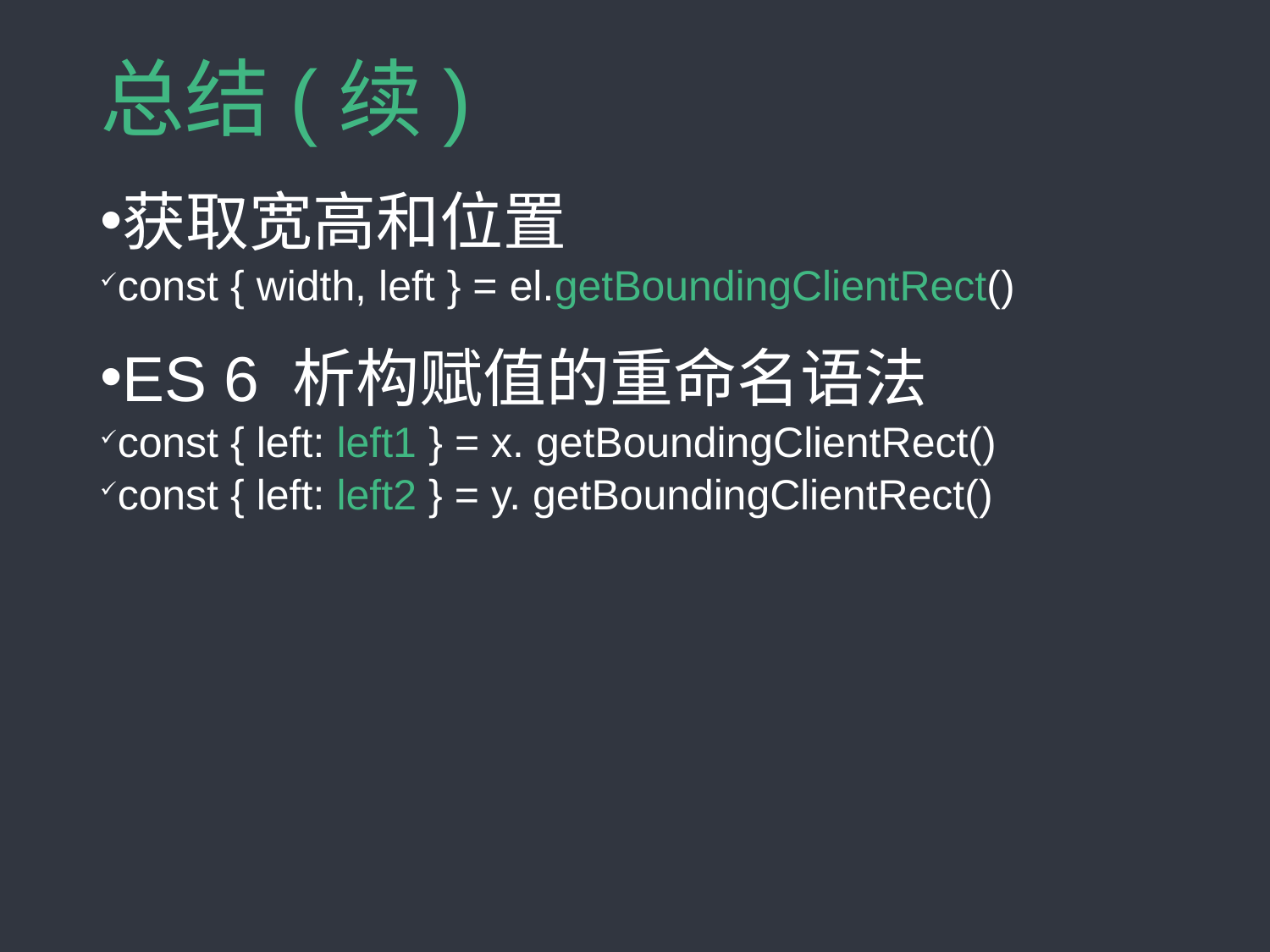

# 总结(续)
获取宽高和位置
const { width, left } = el.getBoundingClientRect()
ES 6 析构赋值的重命名语法
const { left: left1 } = x. getBoundingClientRect()
const { left: left2 } = y. getBoundingClientRect()